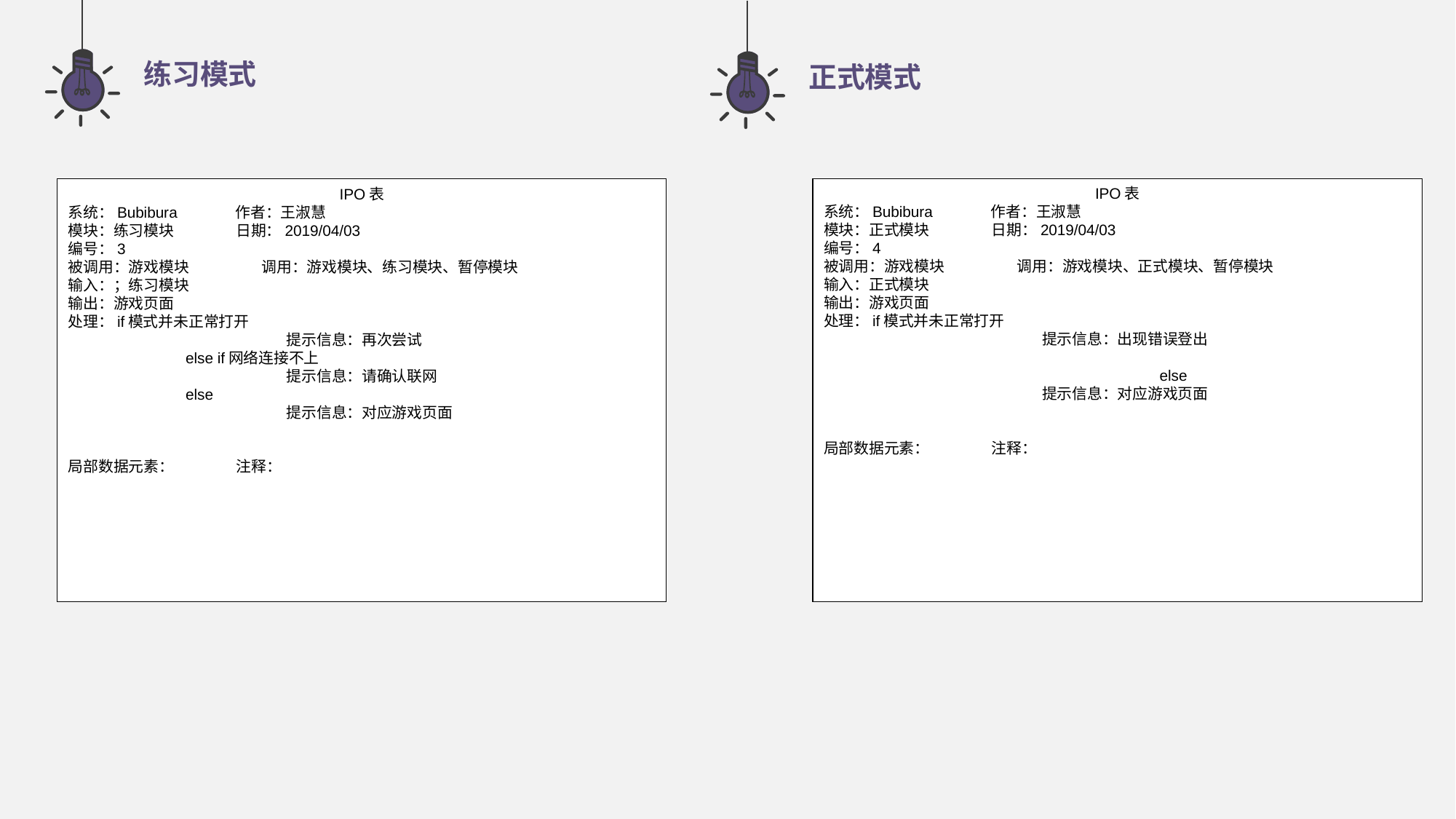

练习模式
正式模式
IPO表
系统：Bubibura             作者：王淑慧
模块：正式模块                  日期：2019/04/03
编号：4
被调用：游戏模块                     调用：游戏模块、正式模块、暂停模块
输入：正式模块
输出：游戏页面
处理：if模式并未正常打开
		提示信息：出现错误登出

			  else
		提示信息：对应游戏页面

局部数据元素：                  注释：

IPO表
系统：Bubibura             作者：王淑慧
模块：练习模块                  日期：2019/04/03
编号：3
被调用：游戏模块                     调用：游戏模块、练习模块、暂停模块
输入：；练习模块
输出：游戏页面
处理：if模式并未正常打开
		提示信息：再次尝试
	  else if网络连接不上
		提示信息：请确认联网
	  else
		提示信息：对应游戏页面

局部数据元素：                  注释：